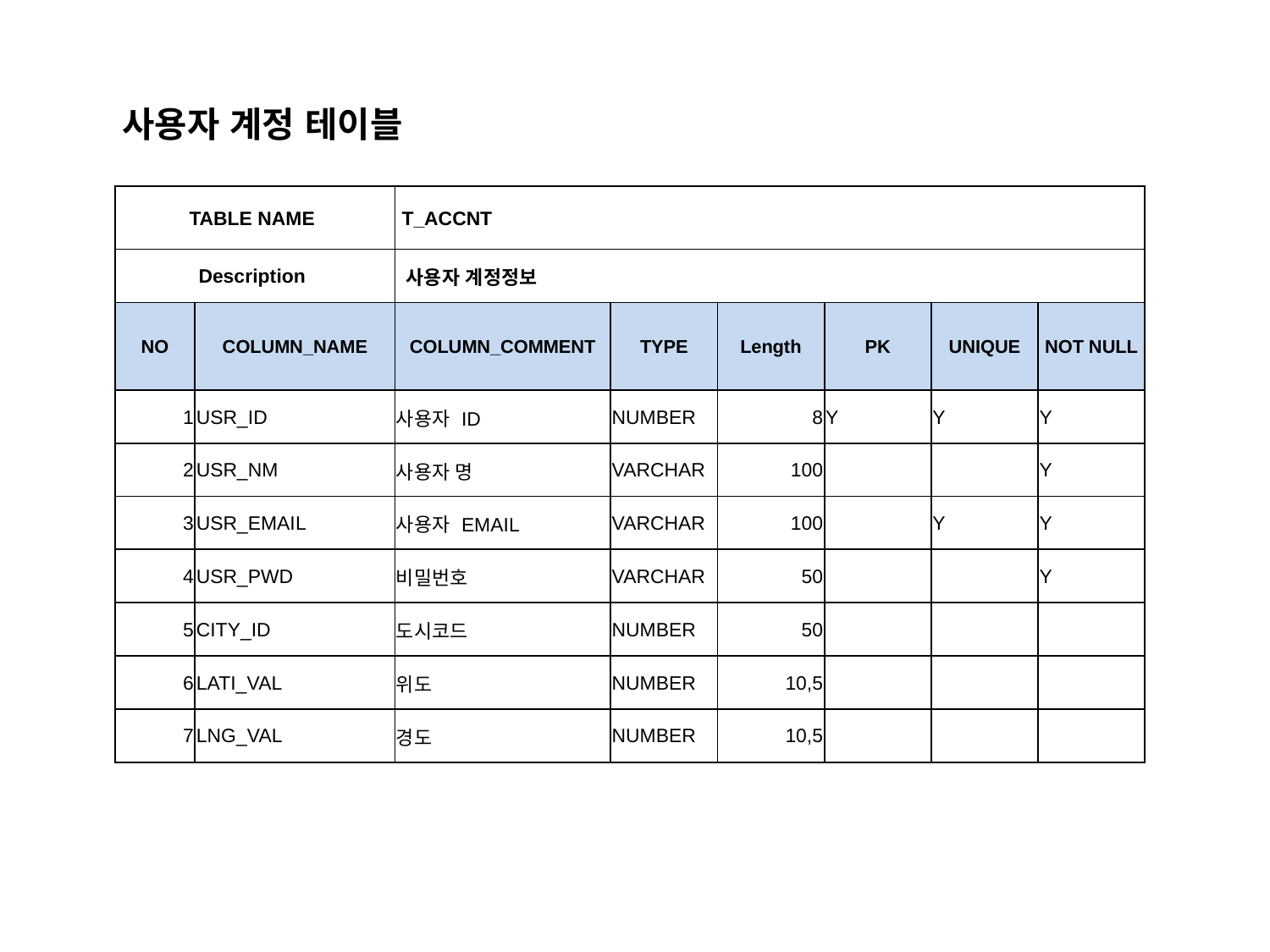

사용자 계정 테이블
| TABLE NAME |  | T\_ACCNT |  |  |  |  |  |
| --- | --- | --- | --- | --- | --- | --- | --- |
| Description |  | 사용자 계정정보 |  |  |  |  |  |
| NO | COLUMN\_NAME | COLUMN\_COMMENT | TYPE | Length | PK | UNIQUE | NOT NULL |
| 1 | USR\_ID | 사용자 ID | NUMBER | 8 | Y | Y | Y |
| 2 | USR\_NM | 사용자 명 | VARCHAR | 100 |  |  | Y |
| 3 | USR\_EMAIL | 사용자 EMAIL | VARCHAR | 100 |  | Y | Y |
| 4 | USR\_PWD | 비밀번호 | VARCHAR | 50 |  |  | Y |
| 5 | CITY\_ID | 도시코드 | NUMBER | 50 |  |  |  |
| 6 | LATI\_VAL | 위도 | NUMBER | 10,5 |  |  |  |
| 7 | LNG\_VAL | 경도 | NUMBER | 10,5 |  |  |  |